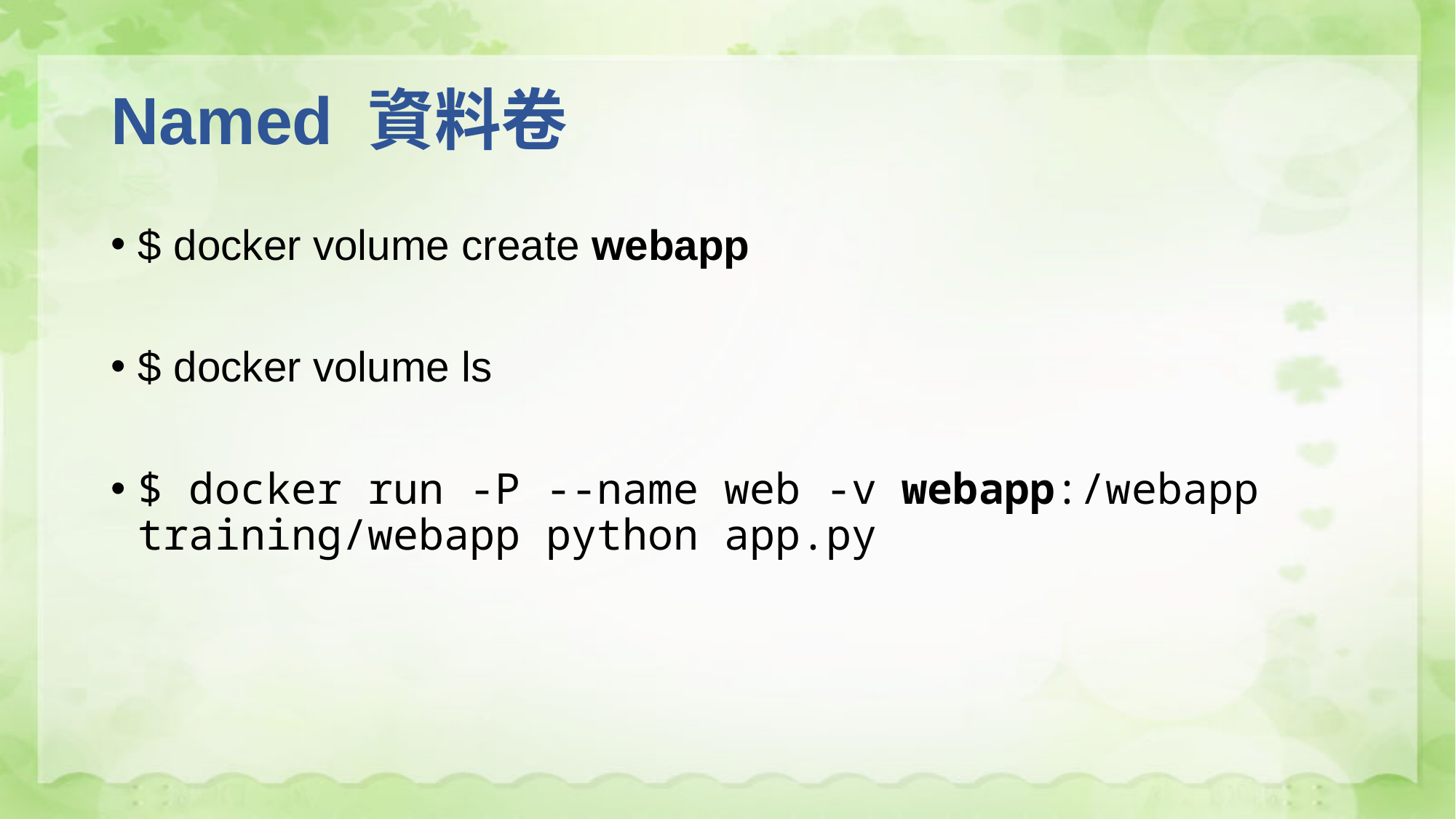

# Named 資料卷
$ docker volume create webapp

$ docker volume ls

$ docker run -P --name web -v webapp:/webapp training/webapp python app.py